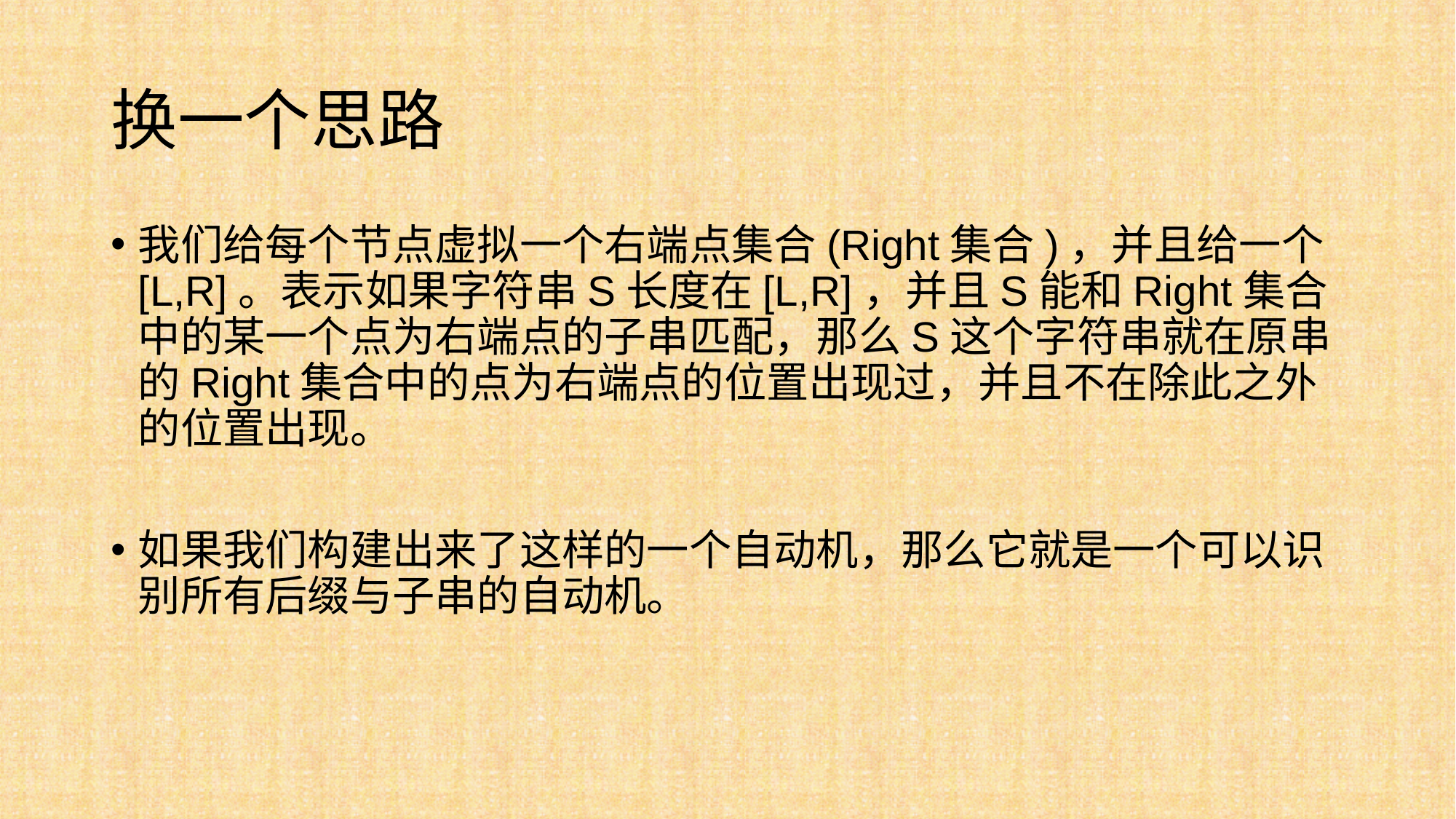

# 换一个思路
我们给每个节点虚拟一个右端点集合(Right集合)，并且给一个[L,R]。表示如果字符串S长度在[L,R]，并且S能和Right集合中的某一个点为右端点的子串匹配，那么S这个字符串就在原串的Right集合中的点为右端点的位置出现过，并且不在除此之外的位置出现。

如果我们构建出来了这样的一个自动机，那么它就是一个可以识别所有后缀与子串的自动机。